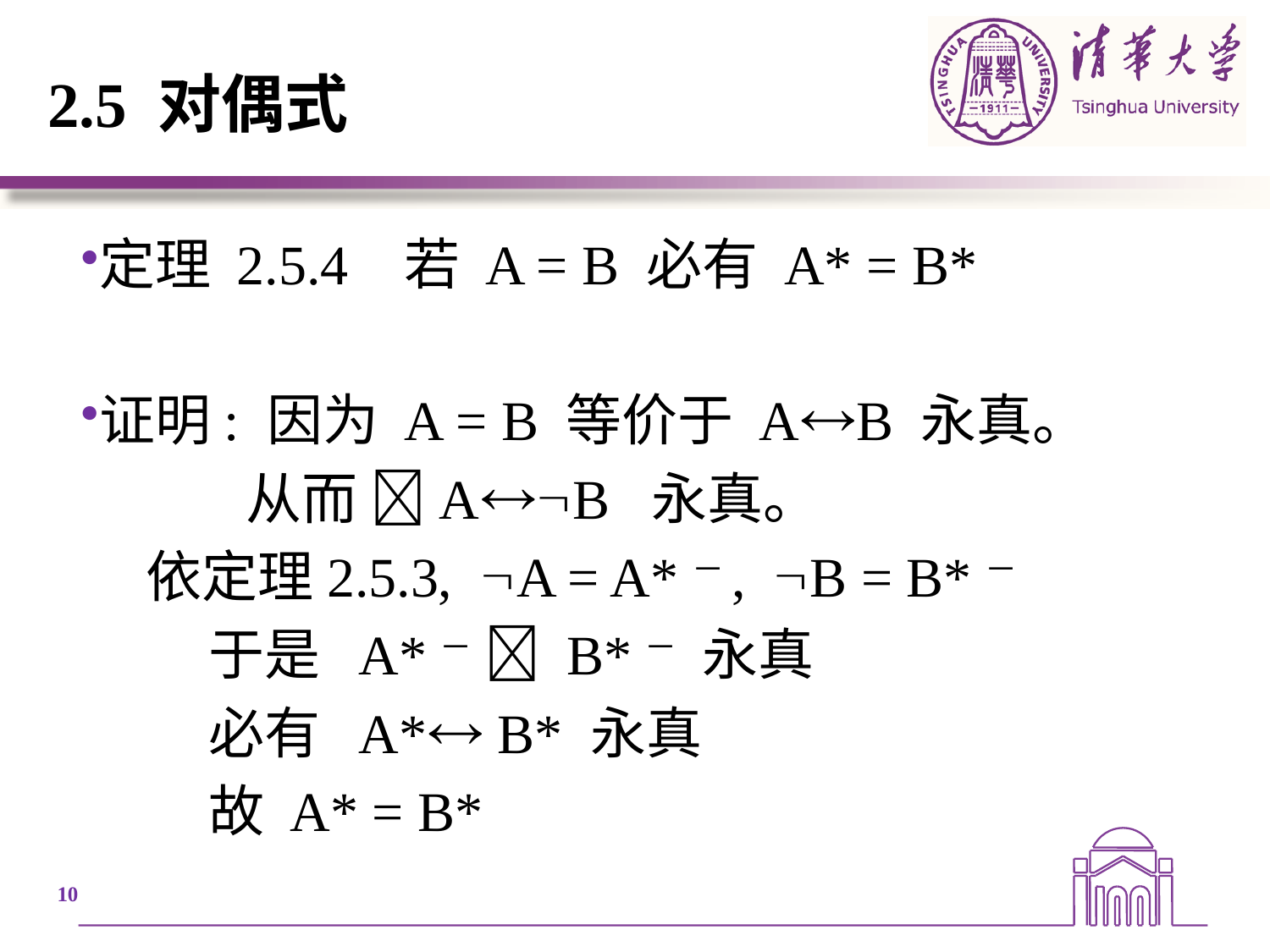

# 2.5 对偶式
定理 2.5.4   若 A = B 必有 A* = B*

证明: 因为 A = B 等价于 A↔B 永真。
            从而 ¬A↔¬B  永真。
    依定理2.5.3,  ¬A = A*－,  ¬B = B*－
    	于是  A*－ ↔ B*－  永真
    	必有  A*↔ B* 永真
    	故 A* = B*